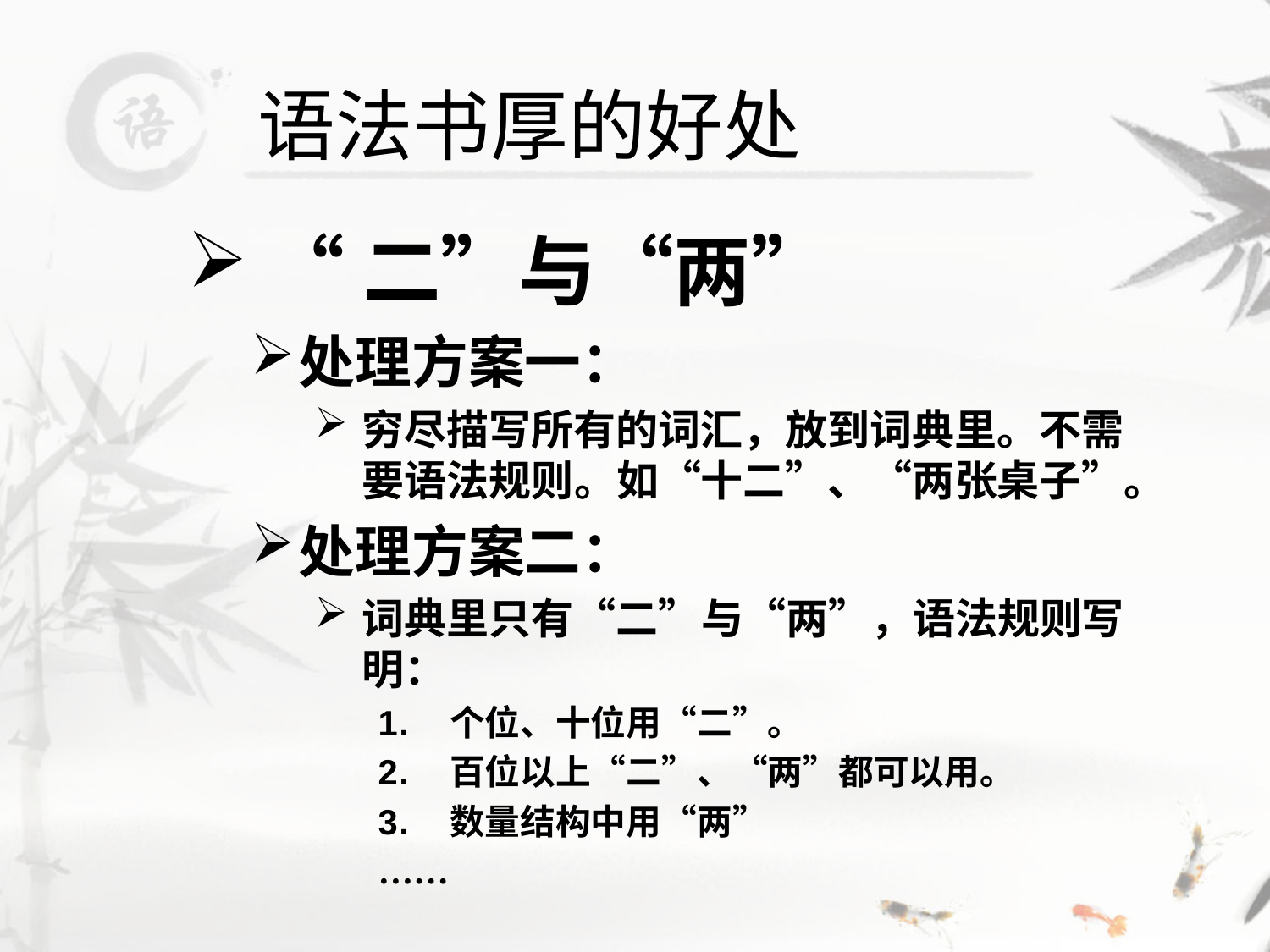

# 语法书厚的好处
“二”与“两”
处理方案一：
穷尽描写所有的词汇，放到词典里。不需要语法规则。如“十二”、“两张桌子”。
处理方案二：
词典里只有“二”与“两”，语法规则写明：
个位、十位用“二”。
百位以上“二”、“两”都可以用。
数量结构中用“两”
……